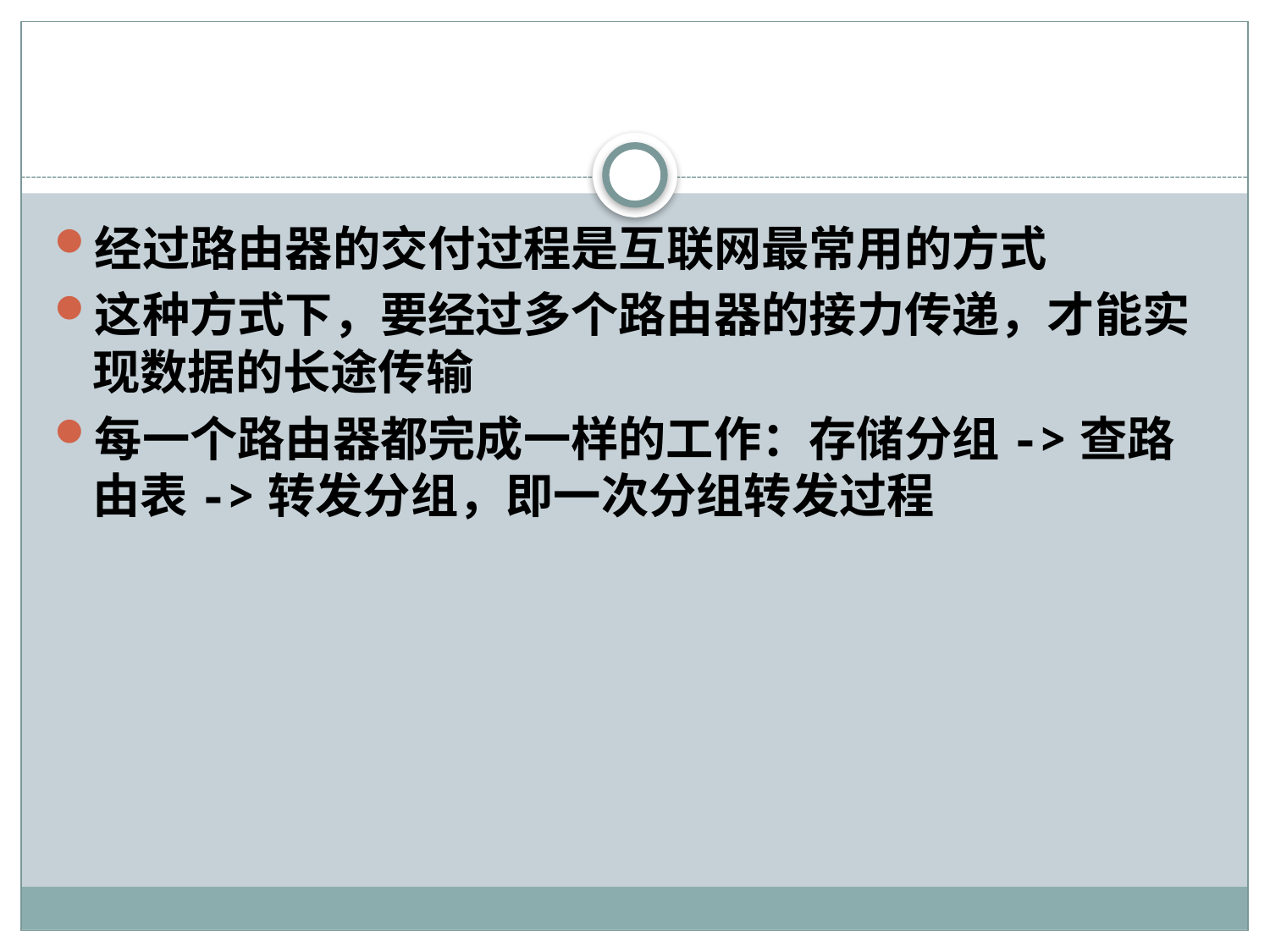

#
经过路由器的交付过程是互联网最常用的方式
这种方式下，要经过多个路由器的接力传递，才能实现数据的长途传输
每一个路由器都完成一样的工作：存储分组->查路由表->转发分组，即一次分组转发过程